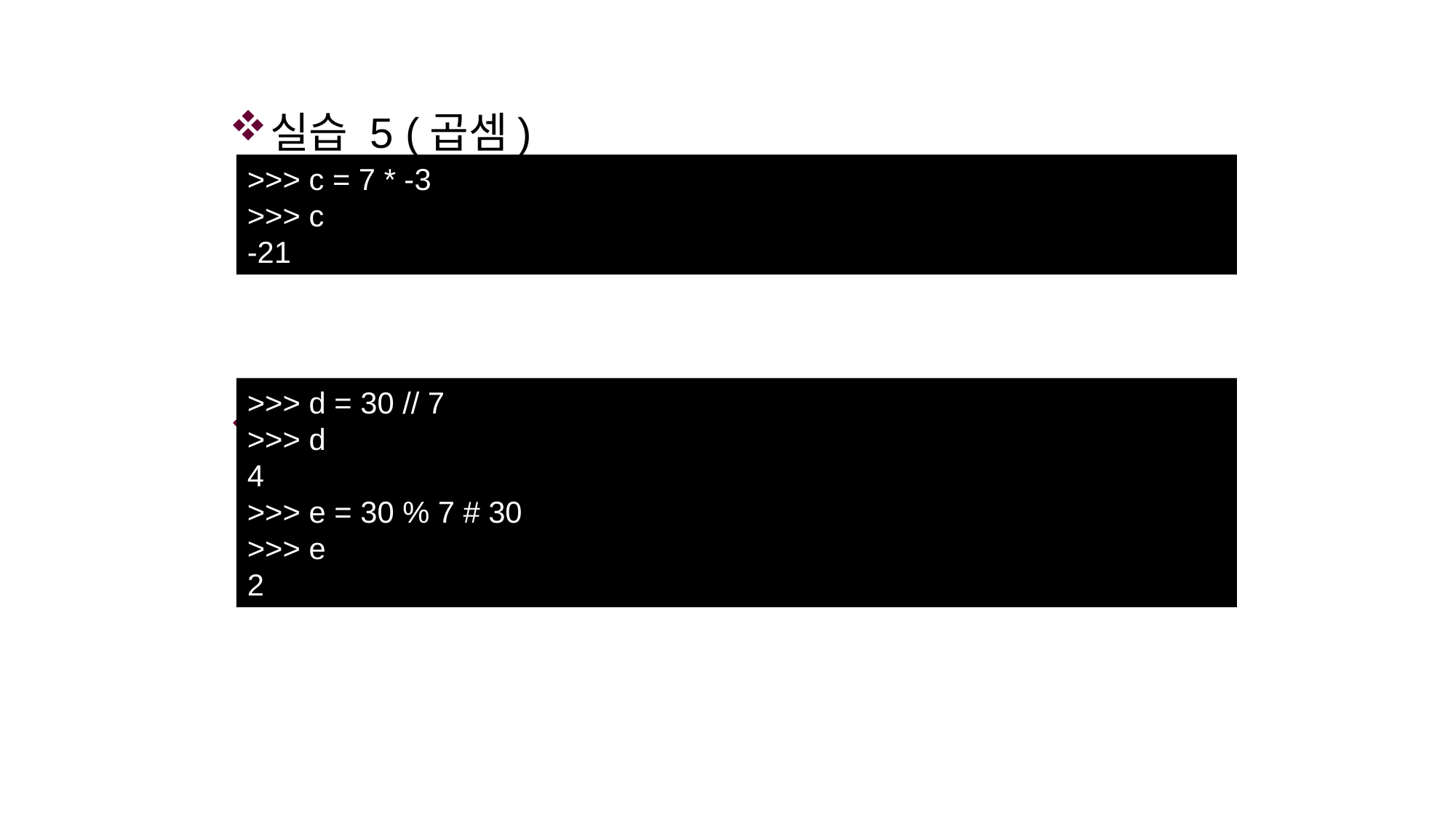

실습 5 (곱셈)

실습 6 (나눗셈의 몫 연산과 나머지 연산)

>>> c = 7 * -3
>>> c
-21
>>> d = 30 // 7
>>> d
4
>>> e = 30 % 7 # 30
>>> e
2